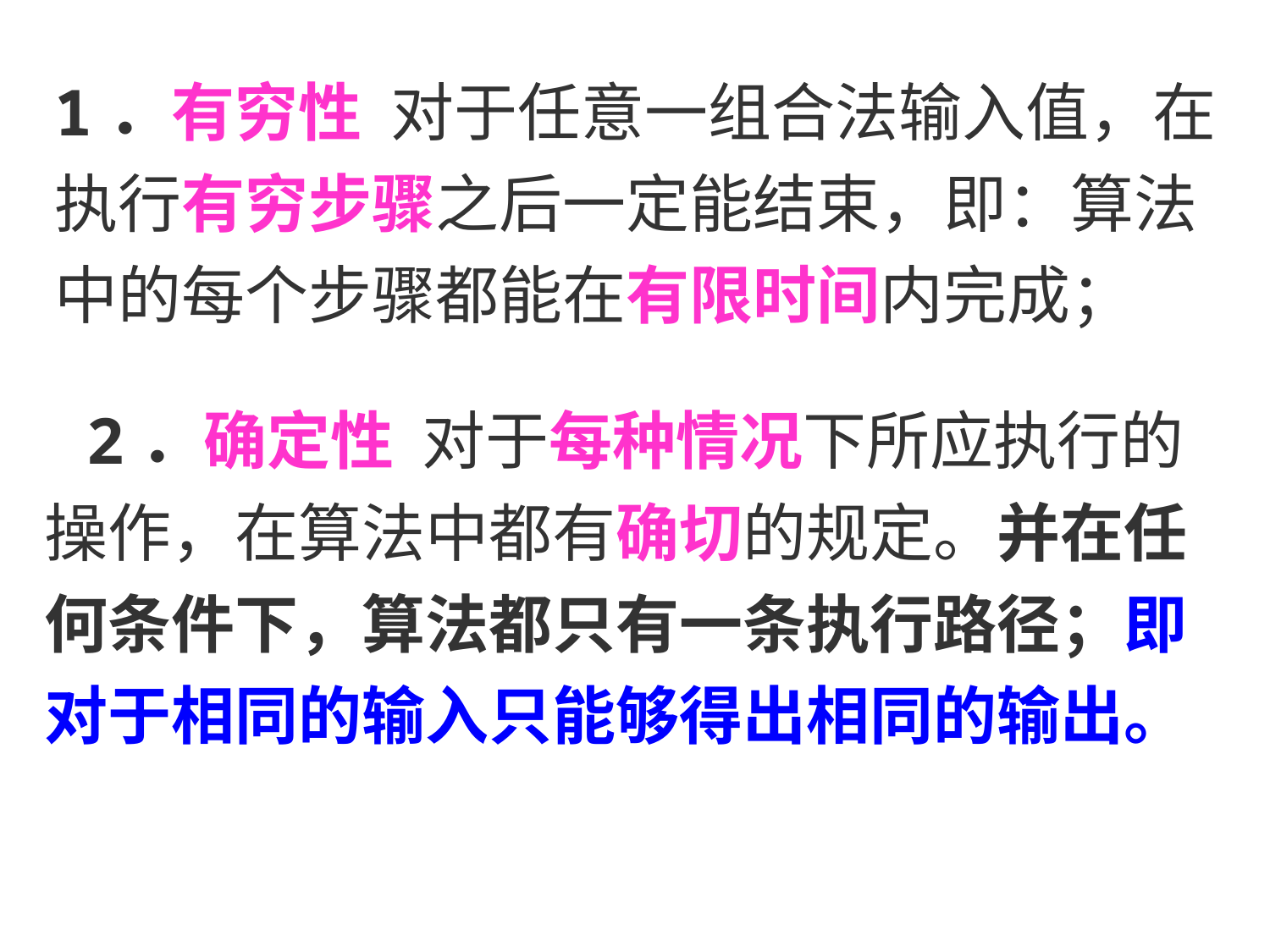

1．有穷性  对于任意一组合法输入值，在执行有穷步骤之后一定能结束，即：算法中的每个步骤都能在有限时间内完成；
 2．确定性  对于每种情况下所应执行的操作，在算法中都有确切的规定。并在任何条件下，算法都只有一条执行路径；即对于相同的输入只能够得出相同的输出。